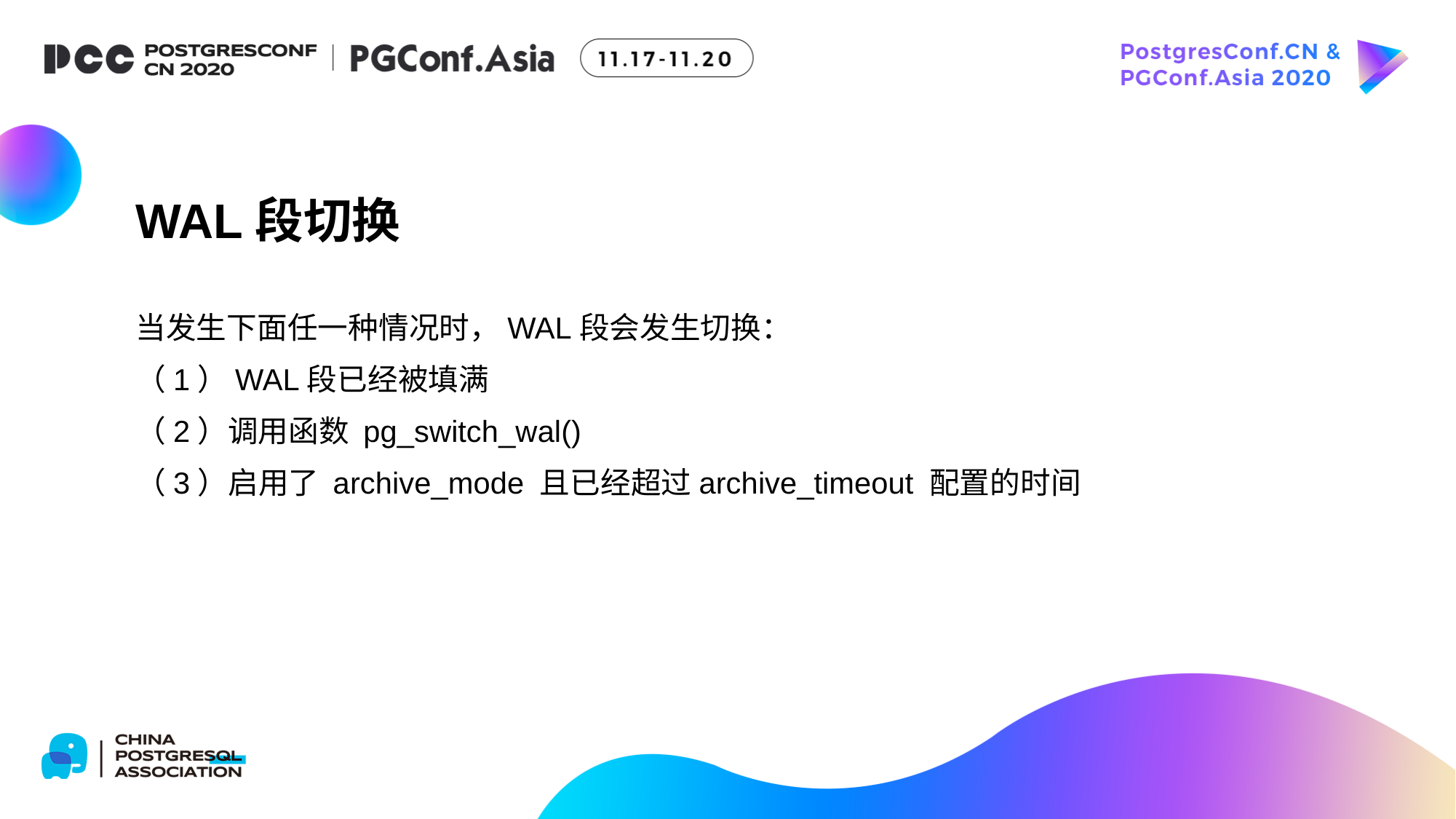

WAL段切换

当发生下面任一种情况时，WAL段会发生切换：
（1）WAL段已经被填满
（2）调用函数 pg_switch_wal()
（3）启用了 archive_mode 且已经超过archive_timeout 配置的时间